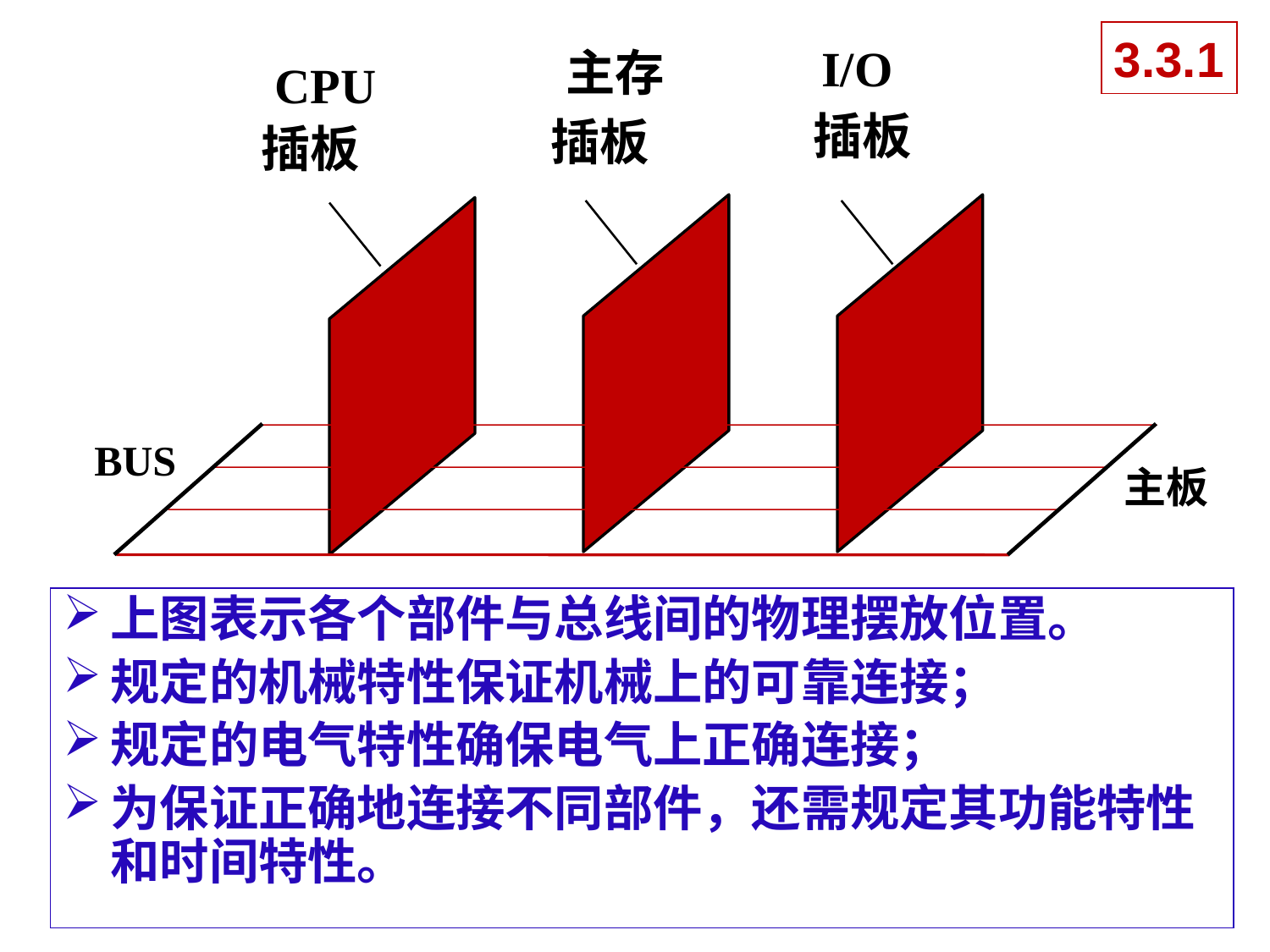

3.3.1
I/O
 插板

主存
  插板

CPU

  插板

BUS

主板
上图表示各个部件与总线间的物理摆放位置。
规定的机械特性保证机械上的可靠连接；
规定的电气特性确保电气上正确连接；
为保证正确地连接不同部件，还需规定其功能特性和时间特性。